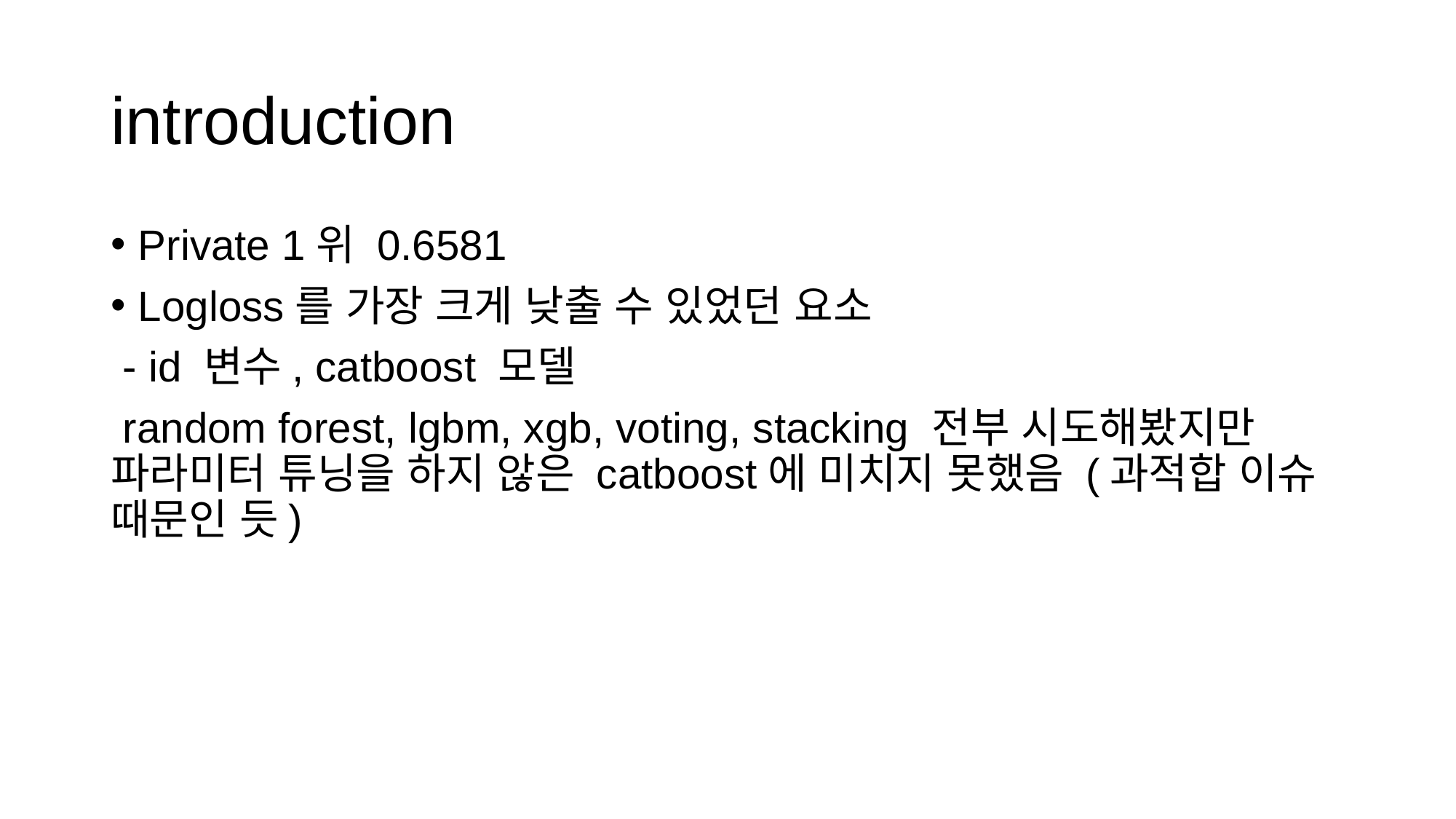

# introduction
Private 1위 0.6581
Logloss를 가장 크게 낮출 수 있었던 요소
 - id 변수, catboost 모델
 random forest, lgbm, xgb, voting, stacking 전부 시도해봤지만 파라미터 튜닝을 하지 않은 catboost에 미치지 못했음 (과적합 이슈 때문인 듯)